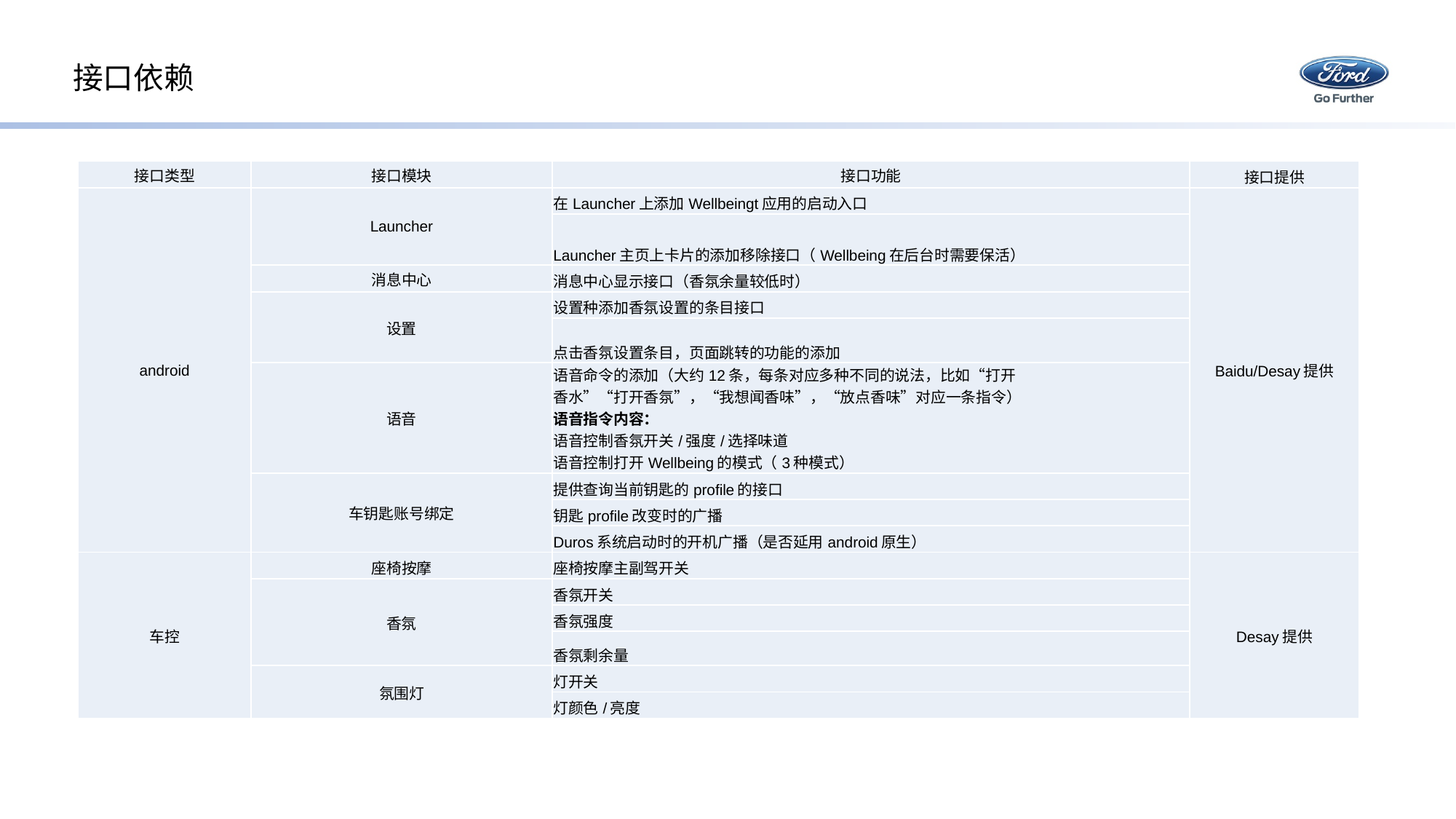

# 接口依赖
| 接口类型 | 接口模块 | 接口功能 | 接口提供 |
| --- | --- | --- | --- |
| android | Launcher | 在Launcher上添加Wellbeingt应用的启动入口 | Baidu/Desay提供 |
|  |  | Launcher主页上卡片的添加移除接口（Wellbeing在后台时需要保活） |  |
|  | 消息中心 | 消息中心显示接口（香氛余量较低时） |  |
|  | 设置 | 设置种添加香氛设置的条目接口 |  |
|  |  | 点击香氛设置条目，页面跳转的功能的添加 |  |
|  | 语音 | 语音命令的添加（大约12条，每条对应多种不同的说法，比如“打开 香水”“打开香氛”，“我想闻香味”，“放点香味”对应一条指令） 语音指令内容： 语音控制香氛开关/强度/选择味道 语音控制打开Wellbeing的模式（3种模式） |  |
|  | 车钥匙账号绑定 | 提供查询当前钥匙的profile的接口 |  |
|  |  | 钥匙profile改变时的广播 |  |
|  |  | Duros系统启动时的开机广播（是否延用android原生） |  |
| 车控 | 座椅按摩 | 座椅按摩主副驾开关 | Desay提供 |
|  | 香氛 | 香氛开关 |  |
|  |  | 香氛强度 |  |
|  |  | 香氛剩余量 |  |
|  | 氛围灯 | 灯开关 |  |
|  |  | 灯颜色/亮度 |  |